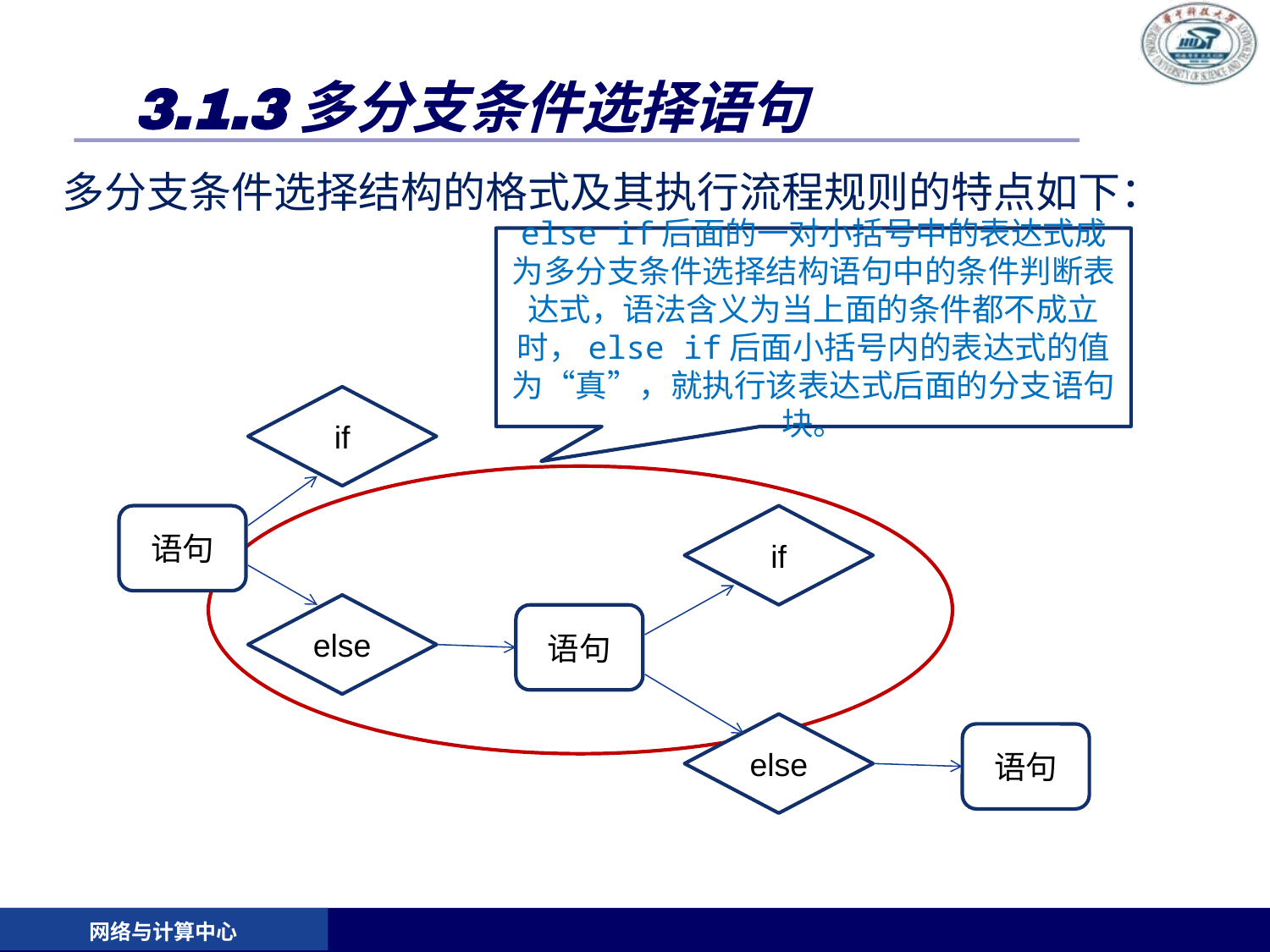

# 3.1.3多分支条件选择语句
多分支条件选择结构的格式及其执行流程规则的特点如下：

else if后面的一对小括号中的表达式成为多分支条件选择结构语句中的条件判断表达式，语法含义为当上面的条件都不成立时，else if后面小括号内的表达式的值为“真”，就执行该表达式后面的分支语句块。
if
语句
if
else
语句
else
语句

网络与计算中心